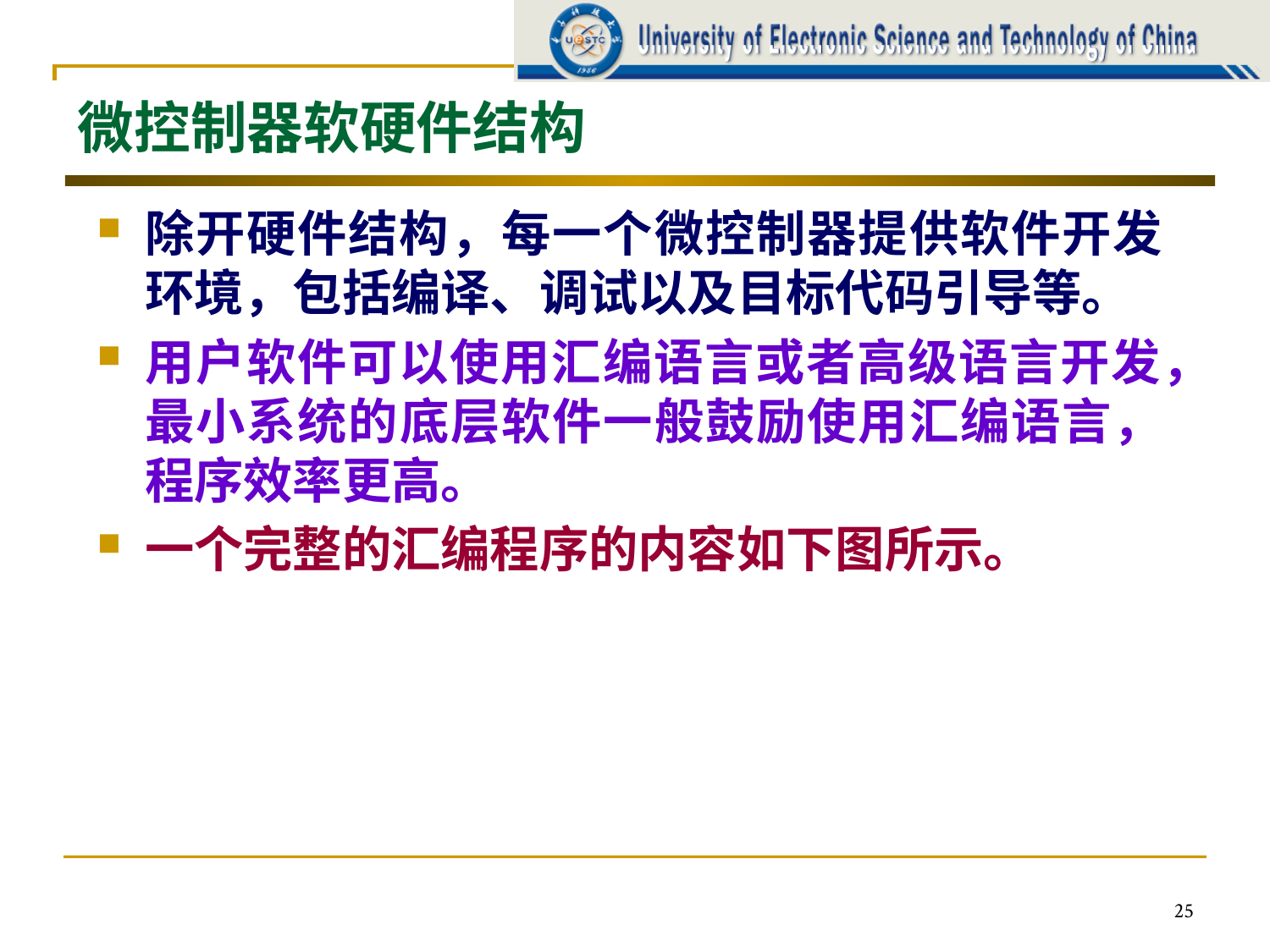

# 微控制器软硬件结构
除开硬件结构，每一个微控制器提供软件开发环境，包括编译、调试以及目标代码引导等。
用户软件可以使用汇编语言或者高级语言开发，最小系统的底层软件一般鼓励使用汇编语言，程序效率更高。
一个完整的汇编程序的内容如下图所示。
25